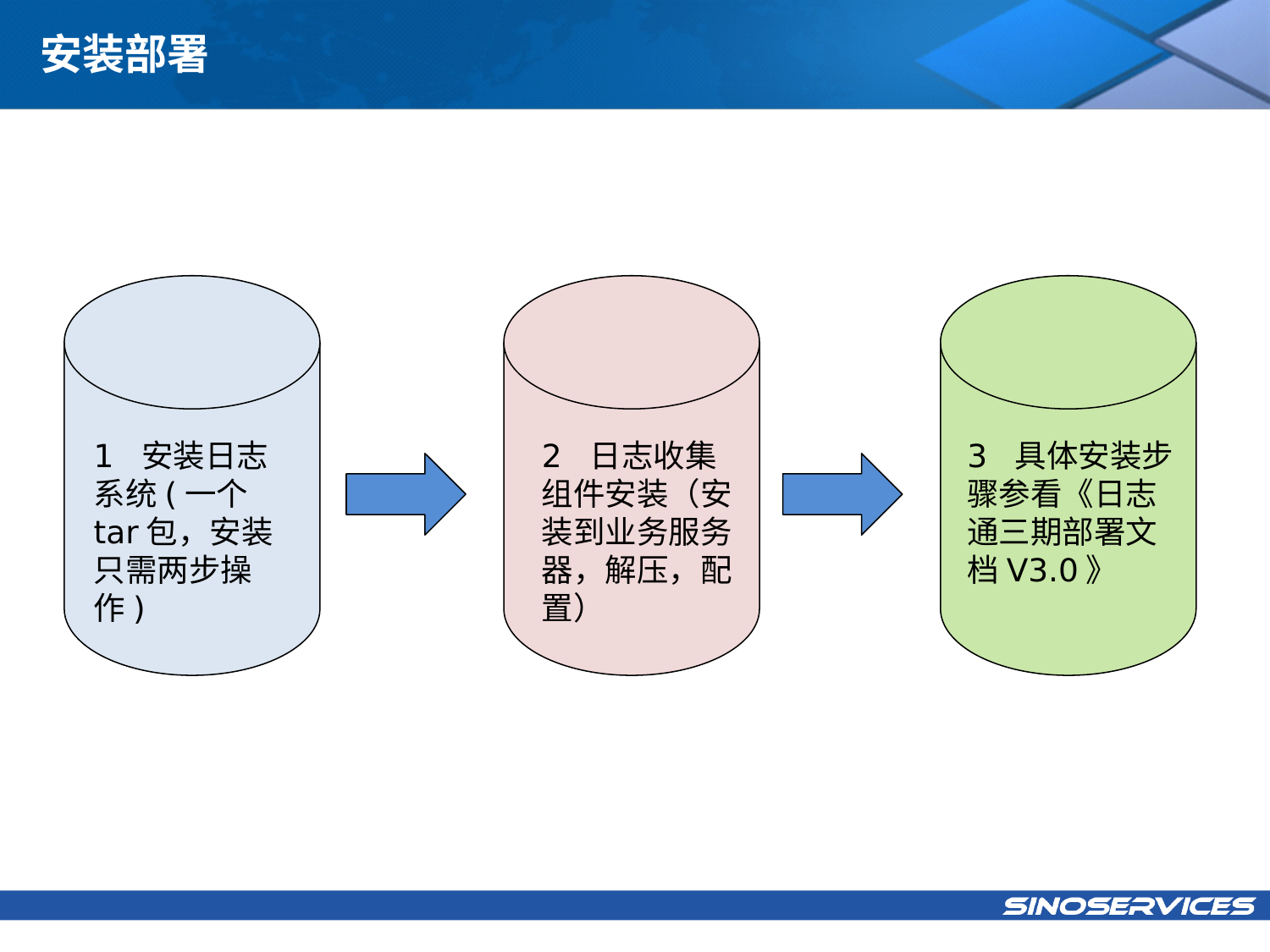

安装部署

1  安装日志系统(一个tar包，安装只需两步操作)
2  日志收集组件安装（安装到业务服务器，解压，配置）
3  具体安装步骤参看《日志通三期部署文档V3.0》